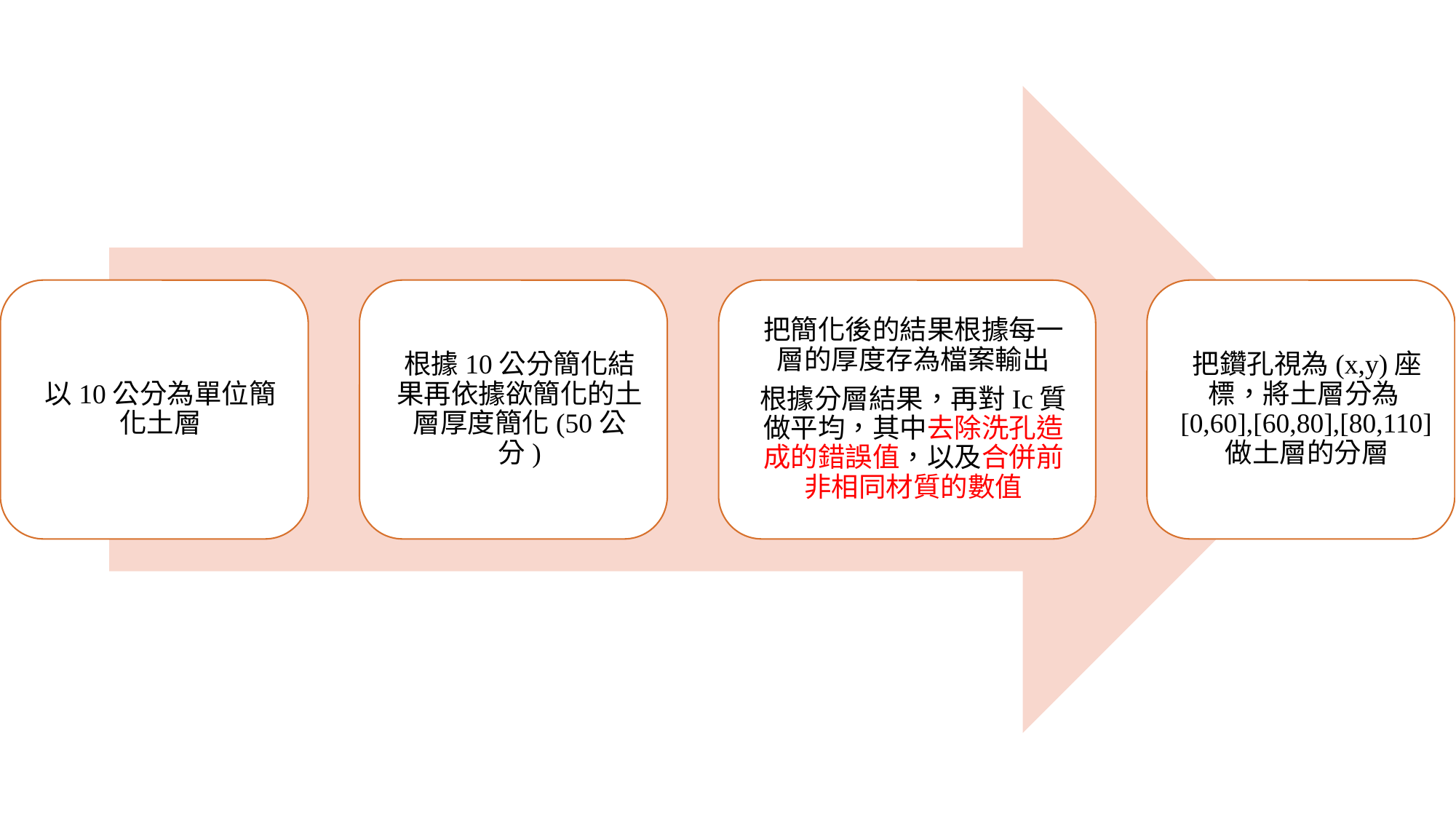

以10公分為單位簡化土層
根據10公分簡化結果再依據欲簡化的土層厚度簡化(50公分)
把簡化後的結果根據每一層的厚度存為檔案輸出
根據分層結果，再對Ic質做平均，其中去除洗孔造成的錯誤值，以及合併前非相同材質的數值
把鑽孔視為(x,y)座標，將土層分為[0,60],[60,80],[80,110]做土層的分層